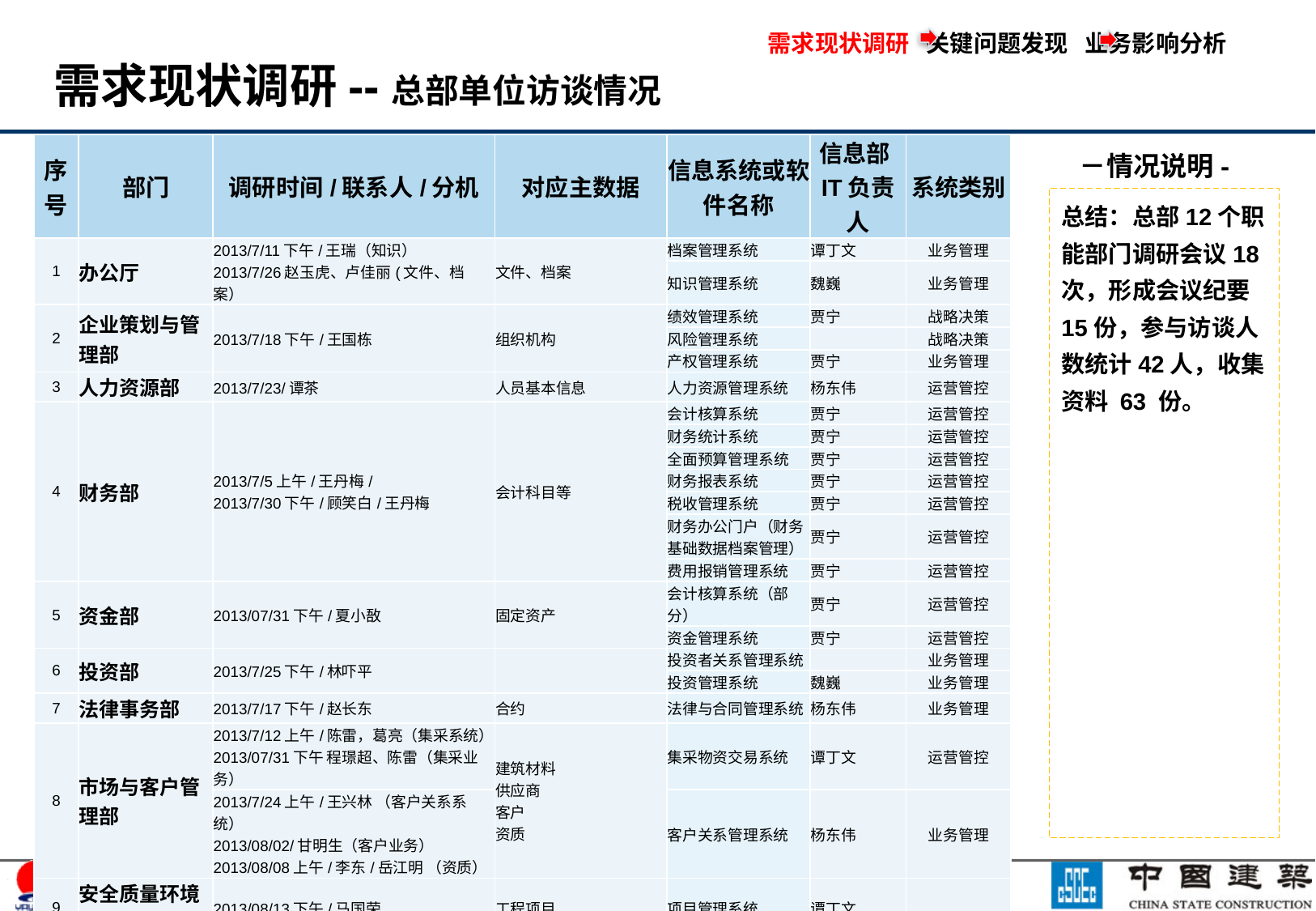

需求现状调研   关键问题发现   业务影响分析
# 需求现状调研--总部单位访谈情况

| 序号 | 部门 | 调研时间/联系人/分机 | 对应主数据 | 信息系统或软件名称 | 信息部IT负责人 | 系统类别 |
| --- | --- | --- | --- | --- | --- | --- |
| 1 | 办公厅 | 2013/7/11下午/王瑞（知识） 2013/7/26赵玉虎、卢佳丽(文件、档案） | 文件、档案 | 档案管理系统 | 谭丁文 | 业务管理 |
|  |  |  |  | 知识管理系统 | 魏巍 | 业务管理 |
| 2 | 企业策划与管理部 | 2013/7/18下午/王国栋 | 组织机构 | 绩效管理系统 | 贾宁 | 战略决策 |
|  |  |  |  | 风险管理系统 |  | 战略决策 |
|  |  |  |  | 产权管理系统 | 贾宁 | 业务管理 |
| 3 | 人力资源部 | 2013/7/23/谭茶 | 人员基本信息 | 人力资源管理系统 | 杨东伟 | 运营管控 |
| 4 | 财务部 | 2013/7/5上午/王丹梅/ 2013/7/30下午/顾笑白/王丹梅 | 会计科目等 | 会计核算系统 | 贾宁 | 运营管控 |
|  |  |  |  | 财务统计系统 | 贾宁 | 运营管控 |
|  |  |  |  | 全面预算管理系统 | 贾宁 | 运营管控 |
|  |  |  |  | 财务报表系统 | 贾宁 | 运营管控 |
|  |  |  |  | 税收管理系统 | 贾宁 | 运营管控 |
|  |  |  |  | 财务办公门户（财务基础数据档案管理） | 贾宁 | 运营管控 |
|  |  |  |  | 费用报销管理系统 | 贾宁 | 运营管控 |
| 5 | 资金部 | 2013/07/31下午/夏小敔 | 固定资产 | 会计核算系统（部分） | 贾宁 | 运营管控 |
|  |  |  |  | 资金管理系统 | 贾宁 | 运营管控 |
| 6 | 投资部 | 2013/7/25下午/林吓平 |  | 投资者关系管理系统 |  | 业务管理 |
|  |  |  |  | 投资管理系统 | 魏巍 | 业务管理 |
| 7 | 法律事务部 | 2013/7/17下午/赵长东 | 合约 | 法律与合同管理系统 | 杨东伟 | 业务管理 |
| 8 | 市场与客户管理部 | 2013/7/12上午/陈雷，葛亮（集采系统） 2013/07/31下午 程璟超、陈雷（集采业务） | 建筑材料 供应商 客户 资质 | 集采物资交易系统 | 谭丁文 | 运营管控 |
|  |  | 2013/7/24上午/王兴林 （客户关系系统） 2013/08/02/甘明生（客户业务） 2013/08/08上午/李东/岳江明 （资质） |  | 客户关系管理系统 | 杨东伟 | 业务管理 |
| 9 | 安全质量环境部 | 2013/08/13下午/马国荣 | 工程项目 | 项目管理系统 | 谭丁文 |  |
| 10 | 科技与设计管理部 | 2013/7/18上午/何瑞 分机：2620 | 科技示范工程、工法、科研课题、科技成果；设计、勘察与咨询项目、成果、合约 | 科技管理系统 | 谭丁文 | 业务管理 |
| 11 | 审计局 | 2013/7/17下午/杨玲玲/分机：3220 | 被审单位（组织机构） | 审计管理系统 | 郑海啸 | 业务管理 |
| 12 | 监察局 | 2013/08/02下午/樊光中/分机：2687 |  | 监察管理系统 | 闫纪明 | 业务管理 |
－情况说明-
总结：总部12个职能部门调研会议18次，形成会议纪要15份，参与访谈人数统计42人，收集资料 63 份。